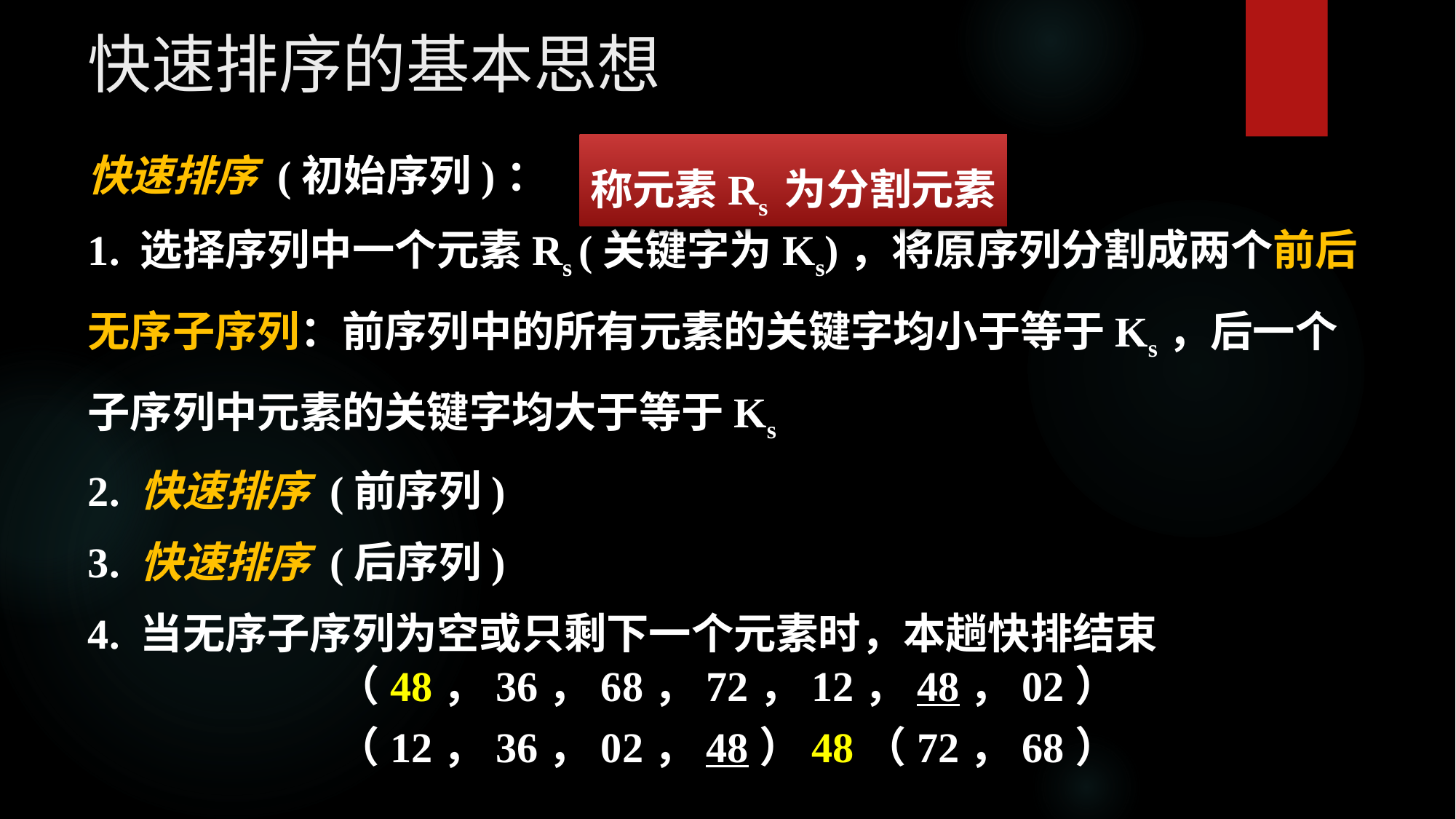

快速排序的基本思想
快速排序 (初始序列)：
1. 选择序列中一个元素Rs (关键字为Ks)，将原序列分割成两个前后无序子序列：前序列中的所有元素的关键字均小于等于Ks，后一个子序列中元素的关键字均大于等于Ks
2. 快速排序 (前序列)
3. 快速排序 (后序列)
4. 当无序子序列为空或只剩下一个元素时，本趟快排结束

称元素Rs 为分割元素
（48，36，68，72，12，48，02）
（12，36，02，48）48（72，68）